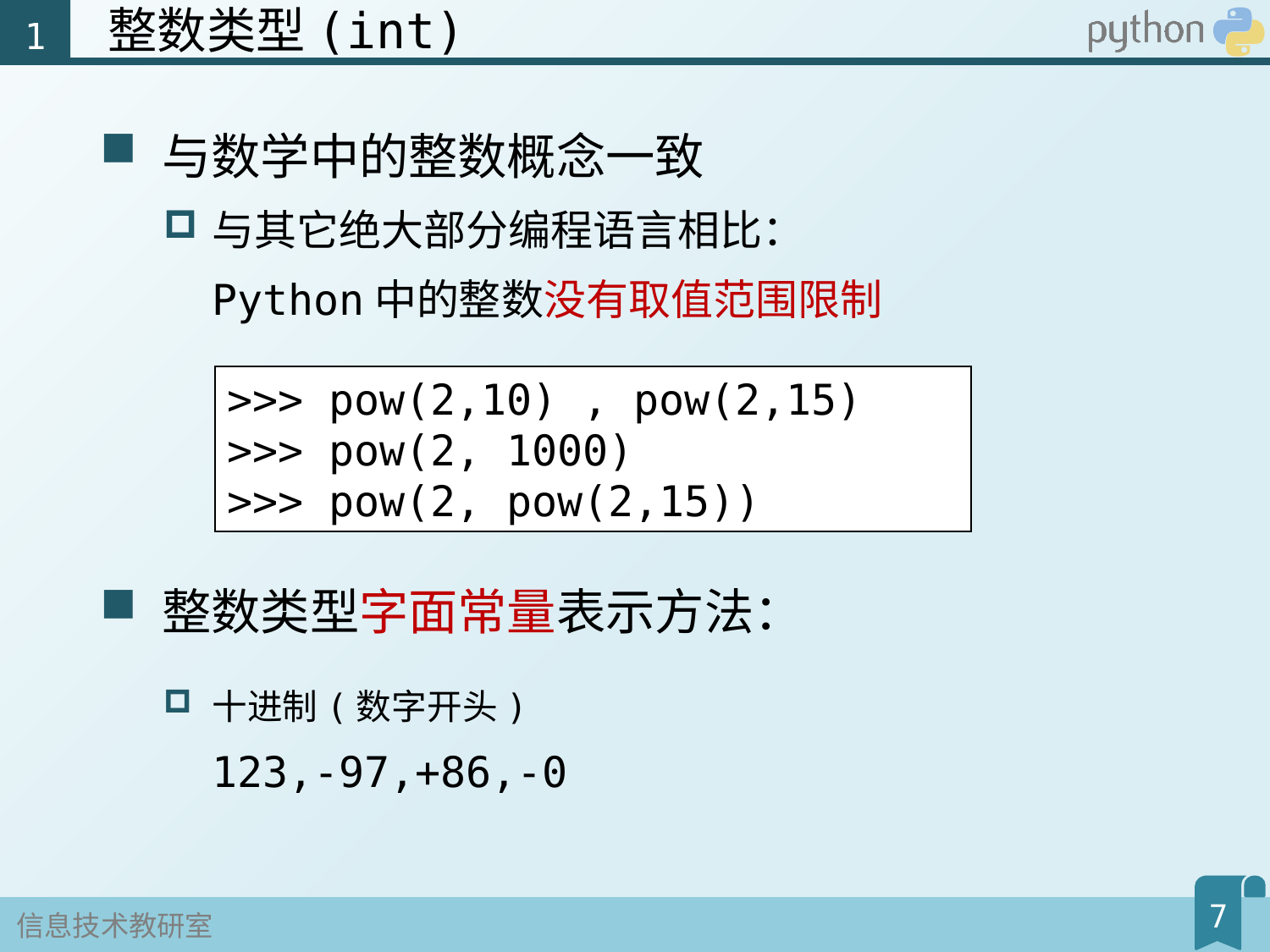

1
# 整数类型(int)
与数学中的整数概念一致
与其它绝大部分编程语言相比：
Python中的整数没有取值范围限制

整数类型字面常量表示方法：
十进制(数字开头)
123,-97,+86,-0

>>> pow(2,10) , pow(2,15)
>>> pow(2, 1000)
>>> pow(2, pow(2,15))
7